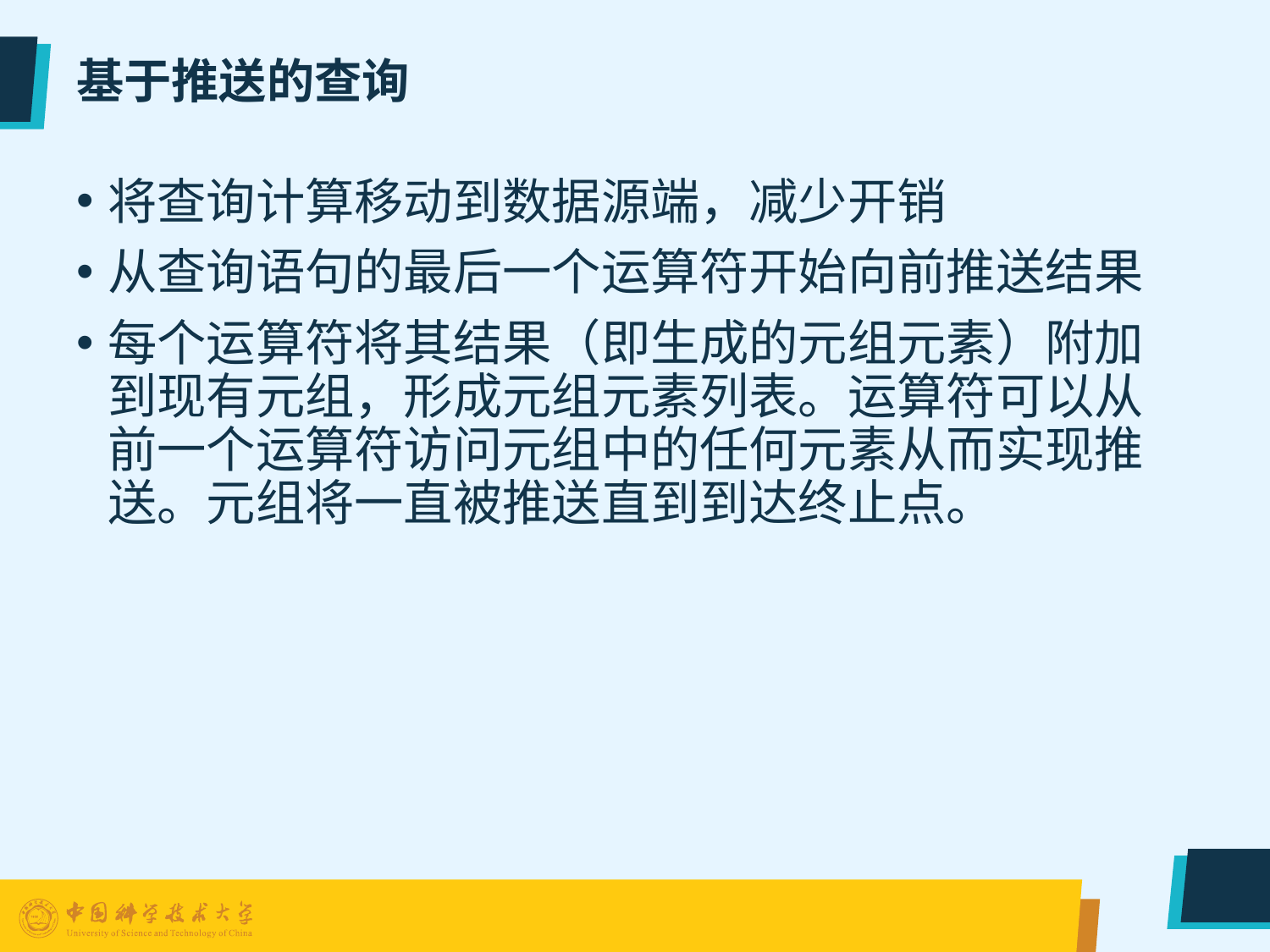

# 基于推送的查询
将查询计算移动到数据源端，减少开销
从查询语句的最后一个运算符开始向前推送结果
每个运算符将其结果（即生成的元组元素）附加到现有元组，形成元组元素列表。运算符可以从前一个运算符访问元组中的任何元素从而实现推送。元组将一直被推送直到到达终止点。